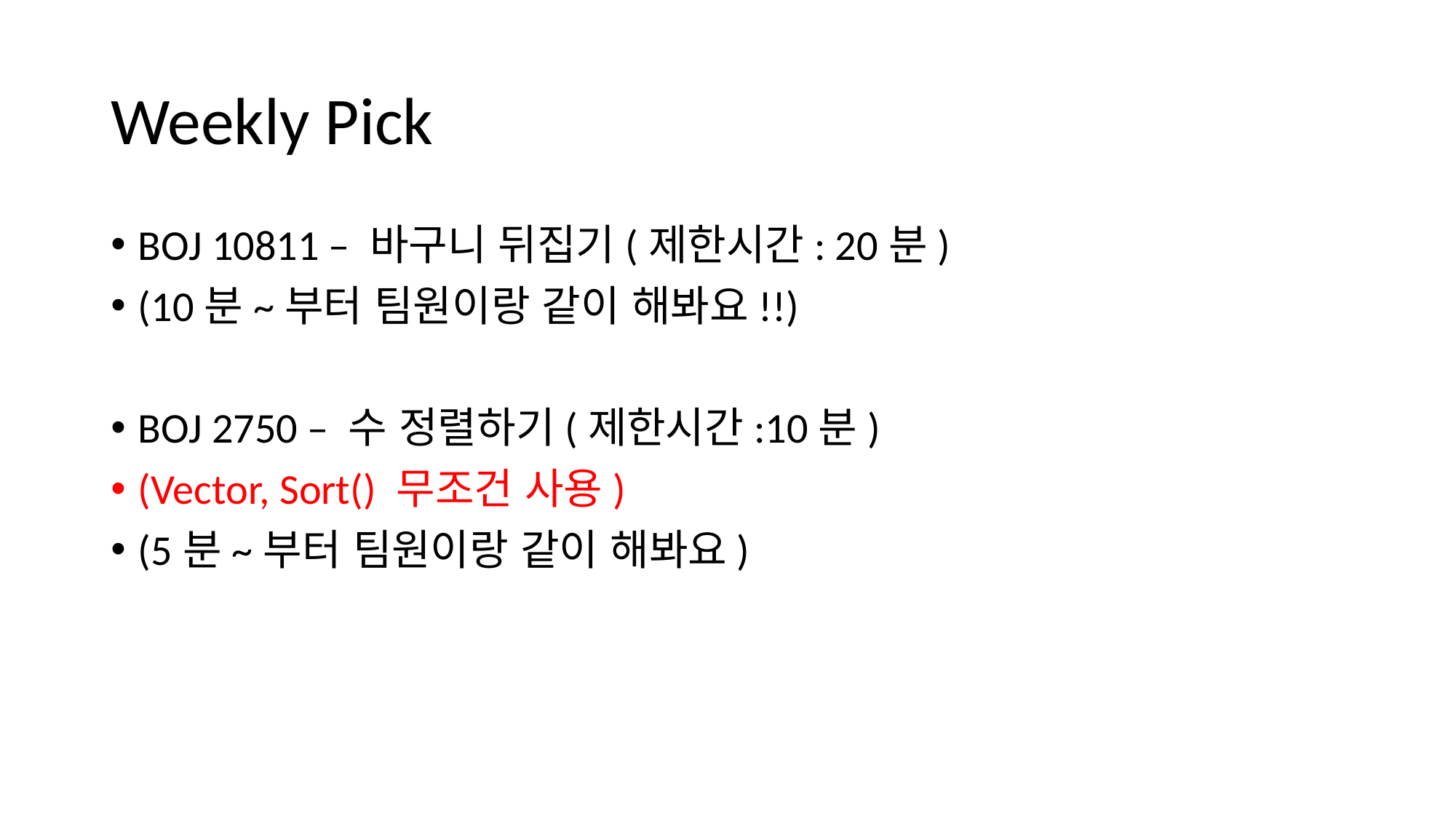

# Weekly Pick
BOJ 10811 – 바구니 뒤집기(제한시간: 20분)
(10분~부터 팀원이랑 같이 해봐요!!)

BOJ 2750 – 수 정렬하기(제한시간:10분)
(Vector, Sort() 무조건 사용)
(5분~부터 팀원이랑 같이 해봐요)